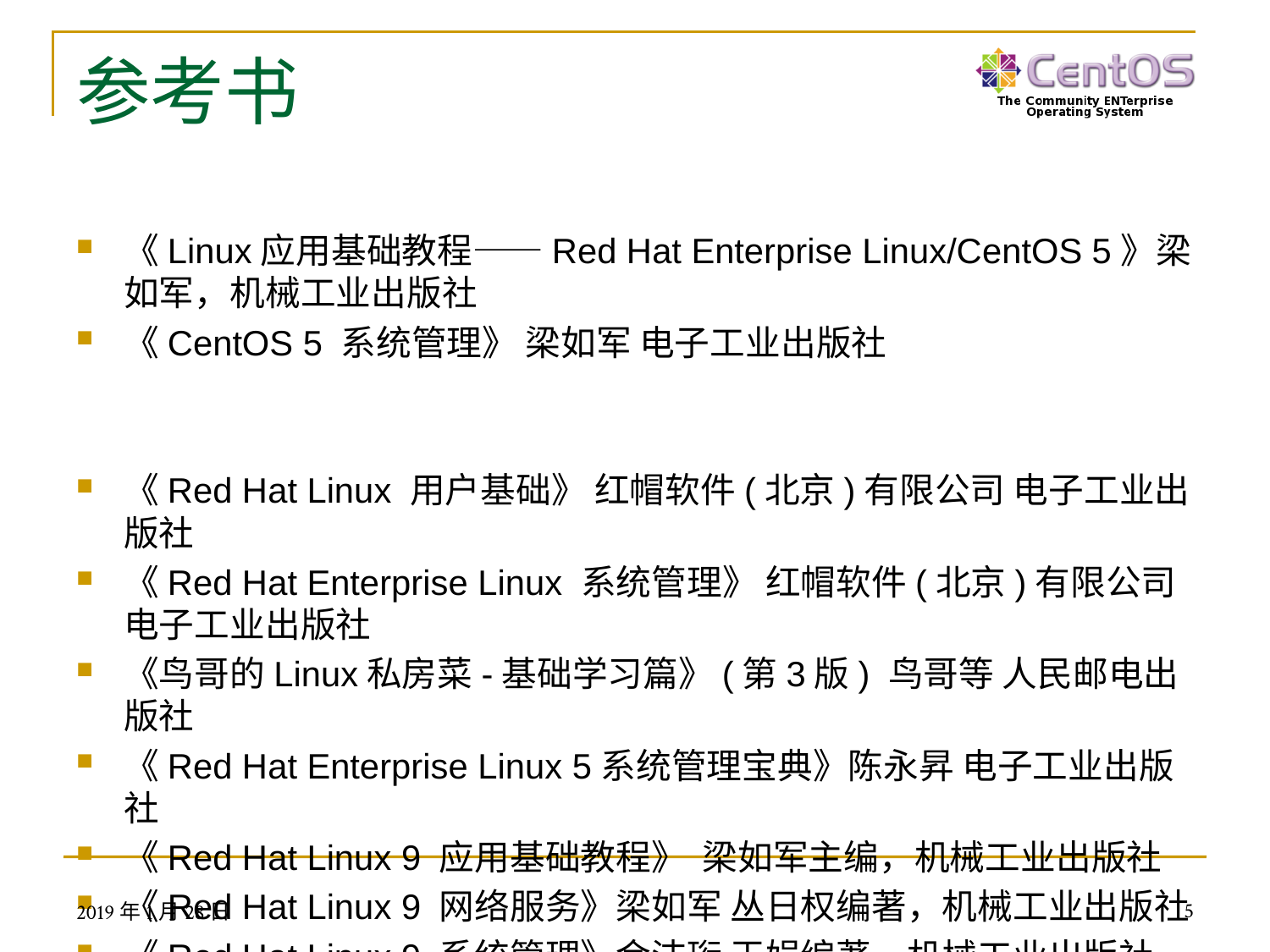

# 参考书
《Linux应用基础教程——Red Hat Enterprise Linux/CentOS 5》梁如军，机械工业出版社
《CentOS 5 系统管理》 梁如军 电子工业出版社

《Red Hat Linux 用户基础》 红帽软件(北京)有限公司 电子工业出版社
《Red Hat Enterprise Linux 系统管理》 红帽软件(北京)有限公司 电子工业出版社
《鸟哥的Linux私房菜-基础学习篇》(第3版) 鸟哥等 人民邮电出版社
《Red Hat Enterprise Linux 5系统管理宝典》陈永昇 电子工业出版社
《Red Hat Linux 9 应用基础教程》  梁如军主编，机械工业出版社
《Red Hat Linux 9 网络服务》梁如军 丛日权编著，机械工业出版社
《Red Hat Linux 9 系统管理》金洁珩 王娟编著，机械工业出版社

2019年1月28日
5